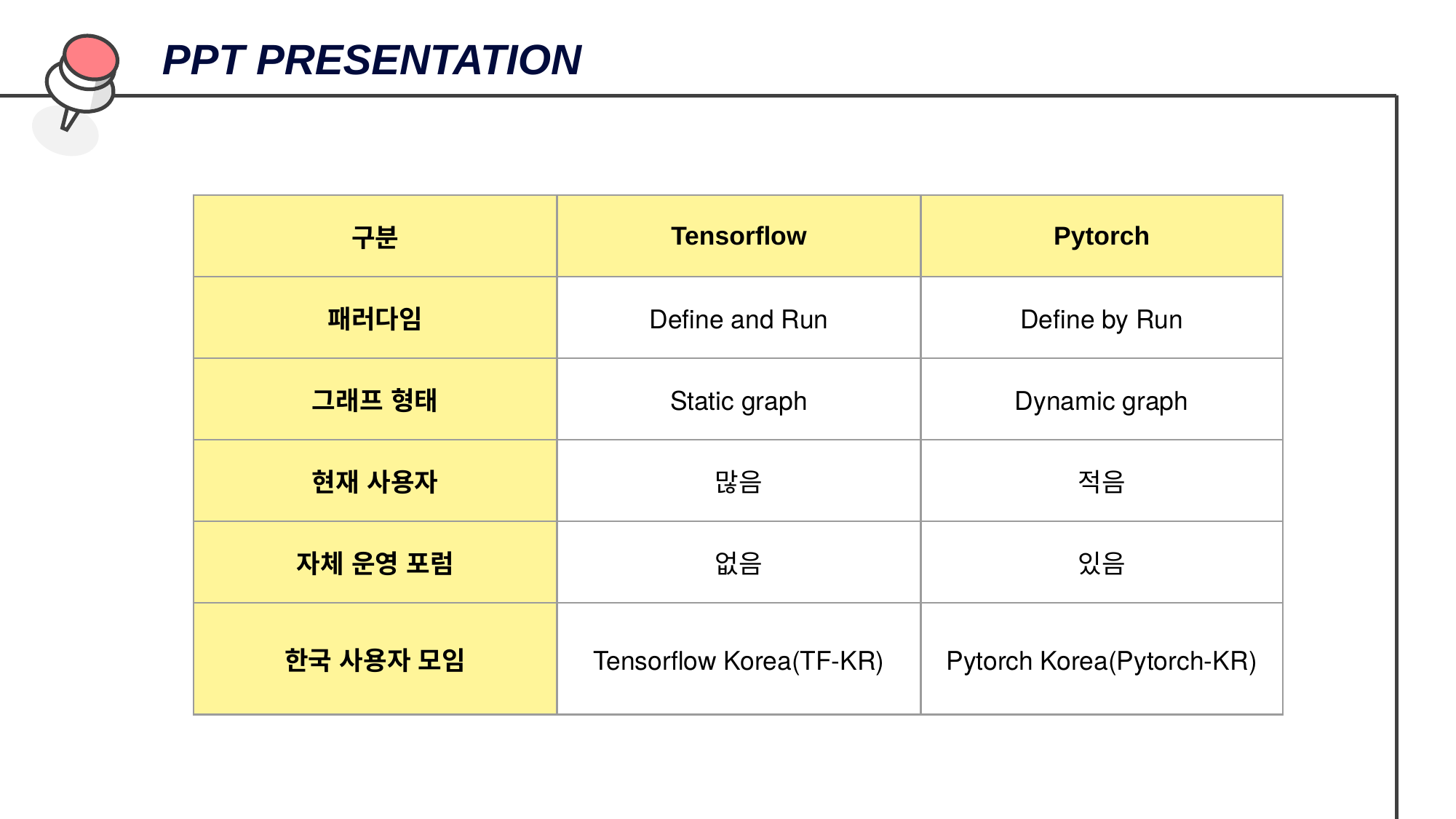

PPT PRESENTATION

| 구분 | Tensorflow | Pytorch |
| --- | --- | --- |
| 패러다임 | Define and Run | Define by Run |
| 그래프 형태 | Static graph | Dynamic graph |
| 현재 사용자 | 많음 | 적음 |
| 자체 운영 포럼 | 없음 | 있음 |
| 한국 사용자 모임 | Tensorflow Korea(TF-KR) | Pytorch Korea(Pytorch-KR) |